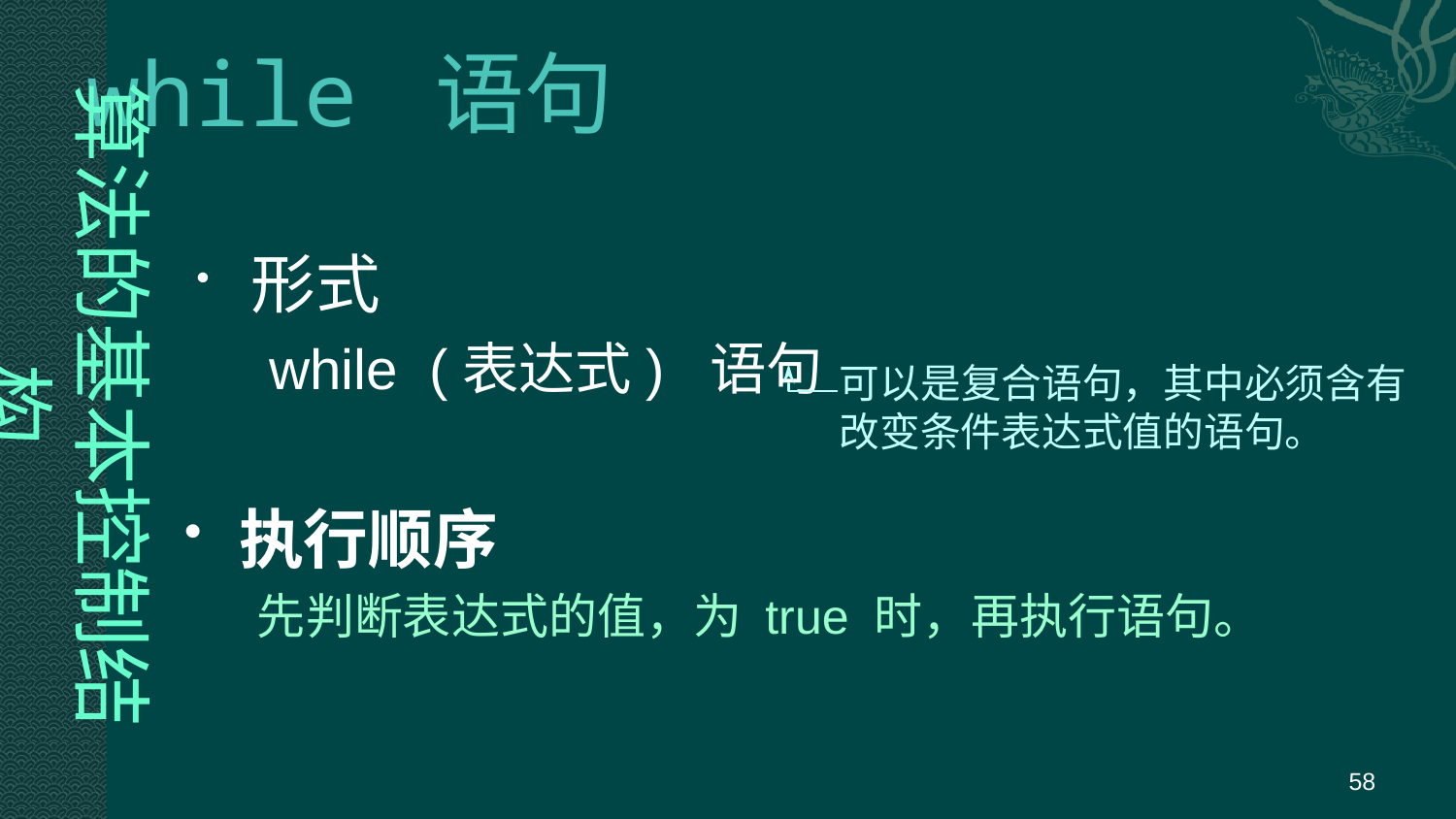

# while 语句
算法的基本控制结构
形式
while  (表达式)  语句
可以是复合语句，其中必须含有改变条件表达式值的语句。

执行顺序
先判断表达式的值，为 true 时，再执行语句。
58